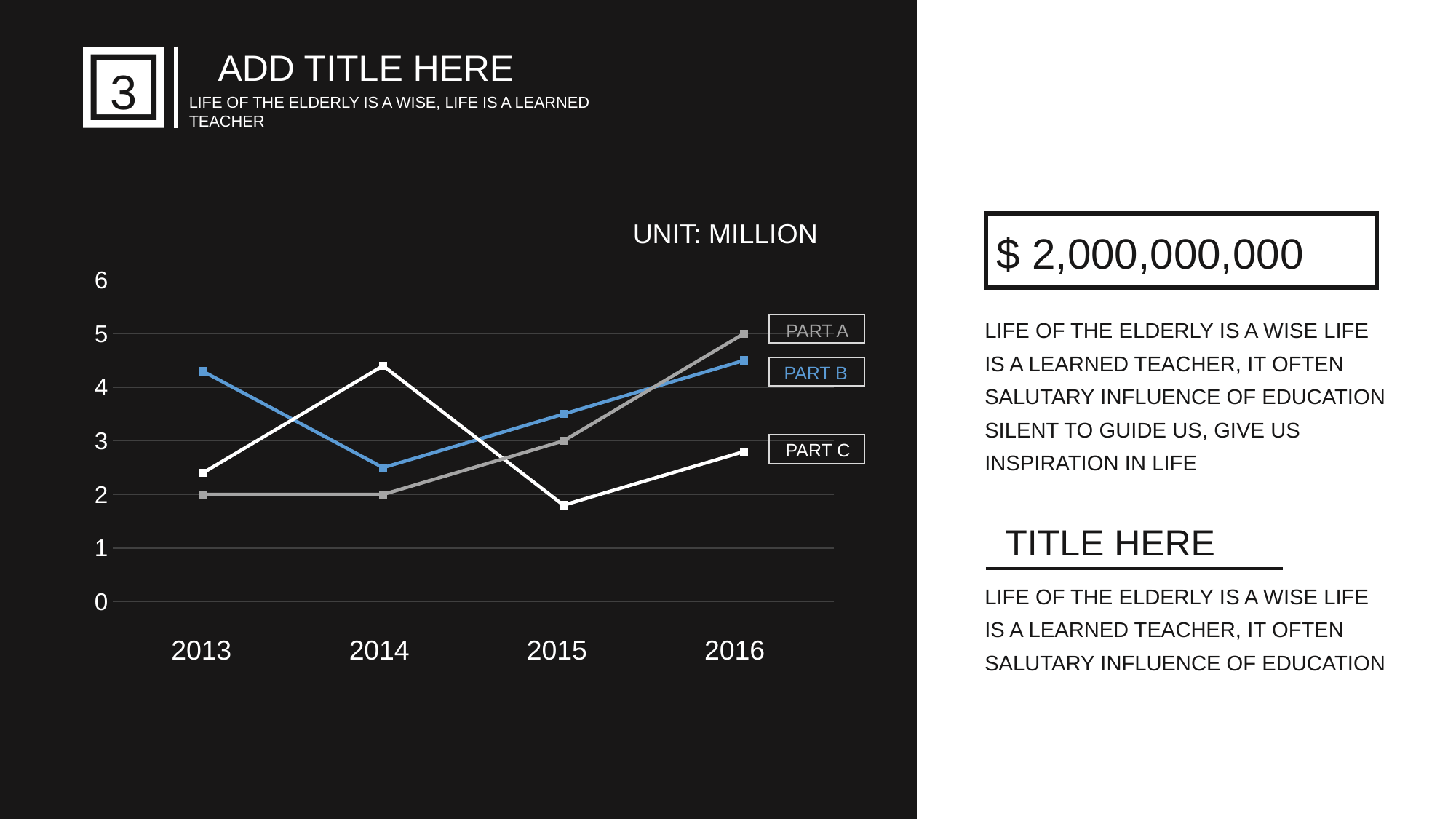

ADD TITLE HERE

3
LIFE OF THE ELDERLY IS A WISE, LIFE IS A LEARNED TEACHER
UNIT: MILLION

### Chart

| Category | 系列 1 | 系列 2 | 系列 3 |
|---|---|---|---|
| 类别 1 | 4.3 | 2.4 | 2.0 |
| 类别 2 | 2.5 | 4.4 | 2.0 |
| 类别 3 | 3.5 | 1.8 | 3.0 |
| 类别 4 | 4.5 | 2.8 | 5.0 |
2016
2015
2014
2013
PART A

PART B

PART C

$ 2,000,000,000
LIFE OF THE ELDERLY IS A WISE LIFE IS A LEARNED TEACHER, IT OFTEN SALUTARY INFLUENCE OF EDUCATION SILENT TO GUIDE US, GIVE US INSPIRATION IN LIFE
TITLE HERE
LIFE OF THE ELDERLY IS A WISE LIFE IS A LEARNED TEACHER, IT OFTEN SALUTARY INFLUENCE OF EDUCATION